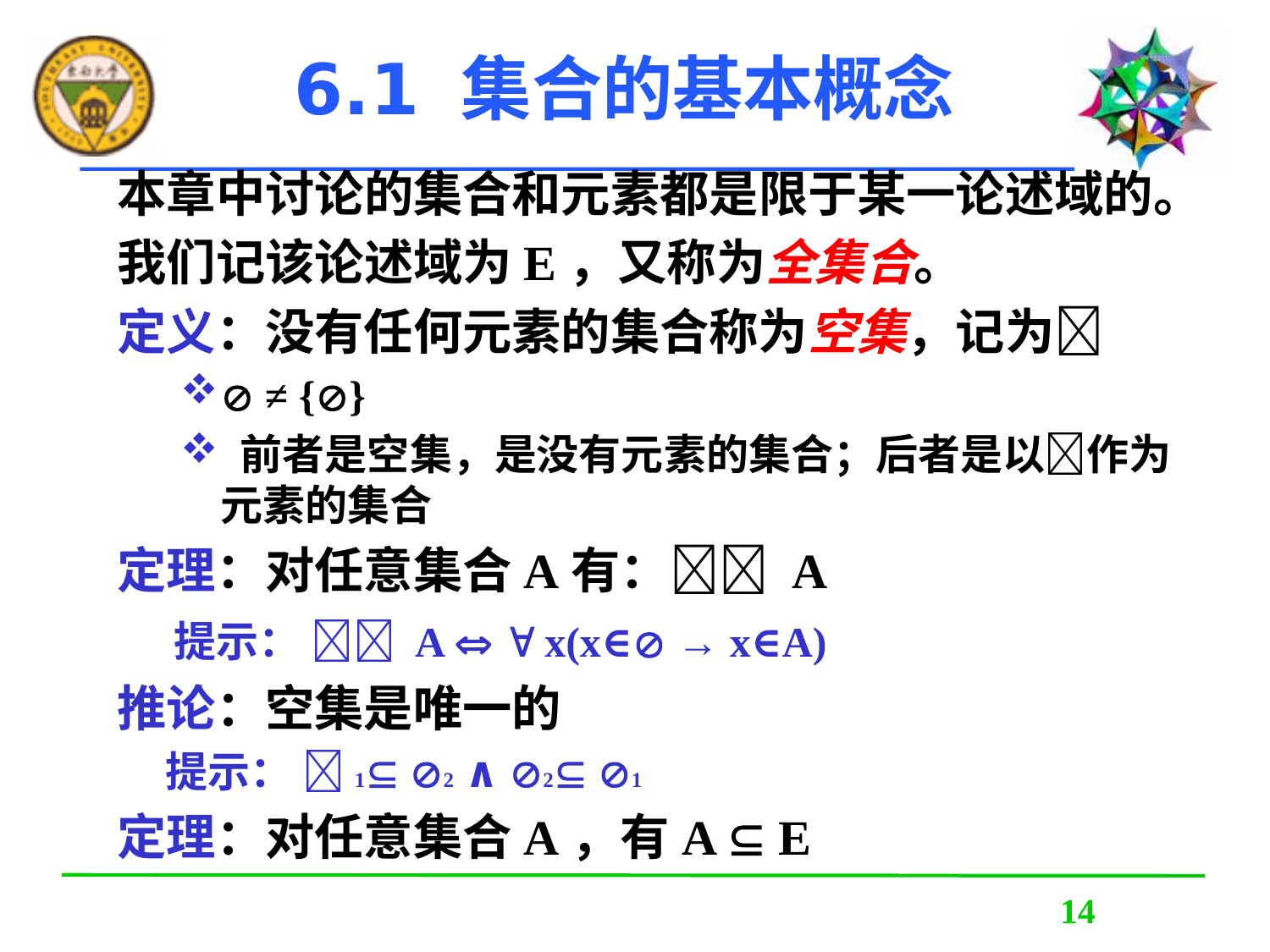

# 6.1 集合的基本概念
本章中讨论的集合和元素都是限于某一论述域的。
我们记该论述域为E，又称为全集合。
定义：没有任何元素的集合称为空集，记为∅
∅ ≠ {∅}
 前者是空集，是没有元素的集合；后者是以∅作为元素的集合
定理：对任意集合A有：∅⊆ A
    提示： ∅⊆ A ⇔ ∀ x(x∈∅ → x∈A)
推论：空集是唯一的
    提示： ∅1⊆ ∅2 ∧ ∅2⊆ ∅1
定理：对任意集合A，有A ⊆ E